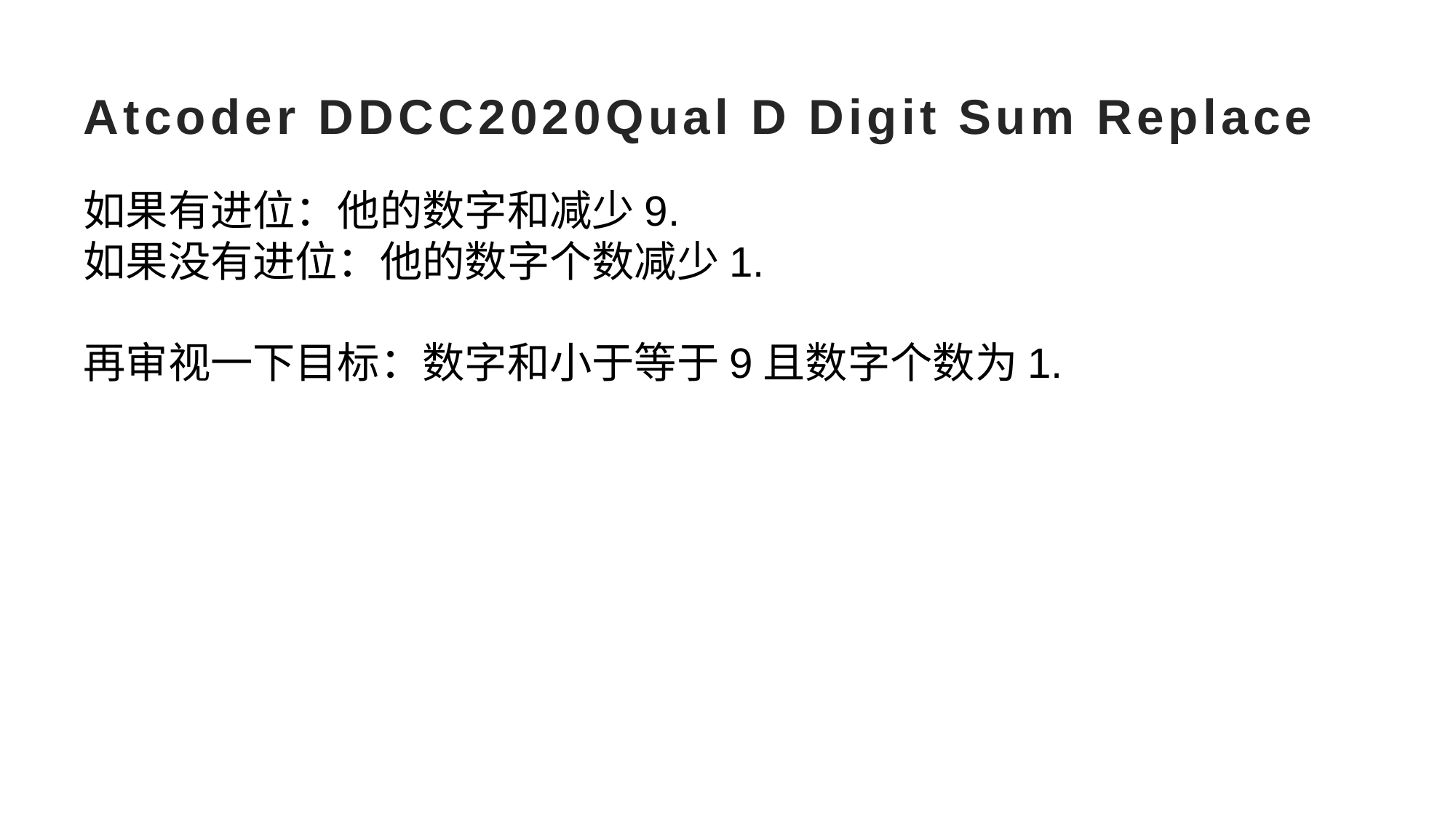

如果有进位：他的数字和减少9.
如果没有进位：他的数字个数减少1.

再审视一下目标：数字和小于等于9且数字个数为1.
# Atcoder DDCC2020Qual D Digit Sum Replace